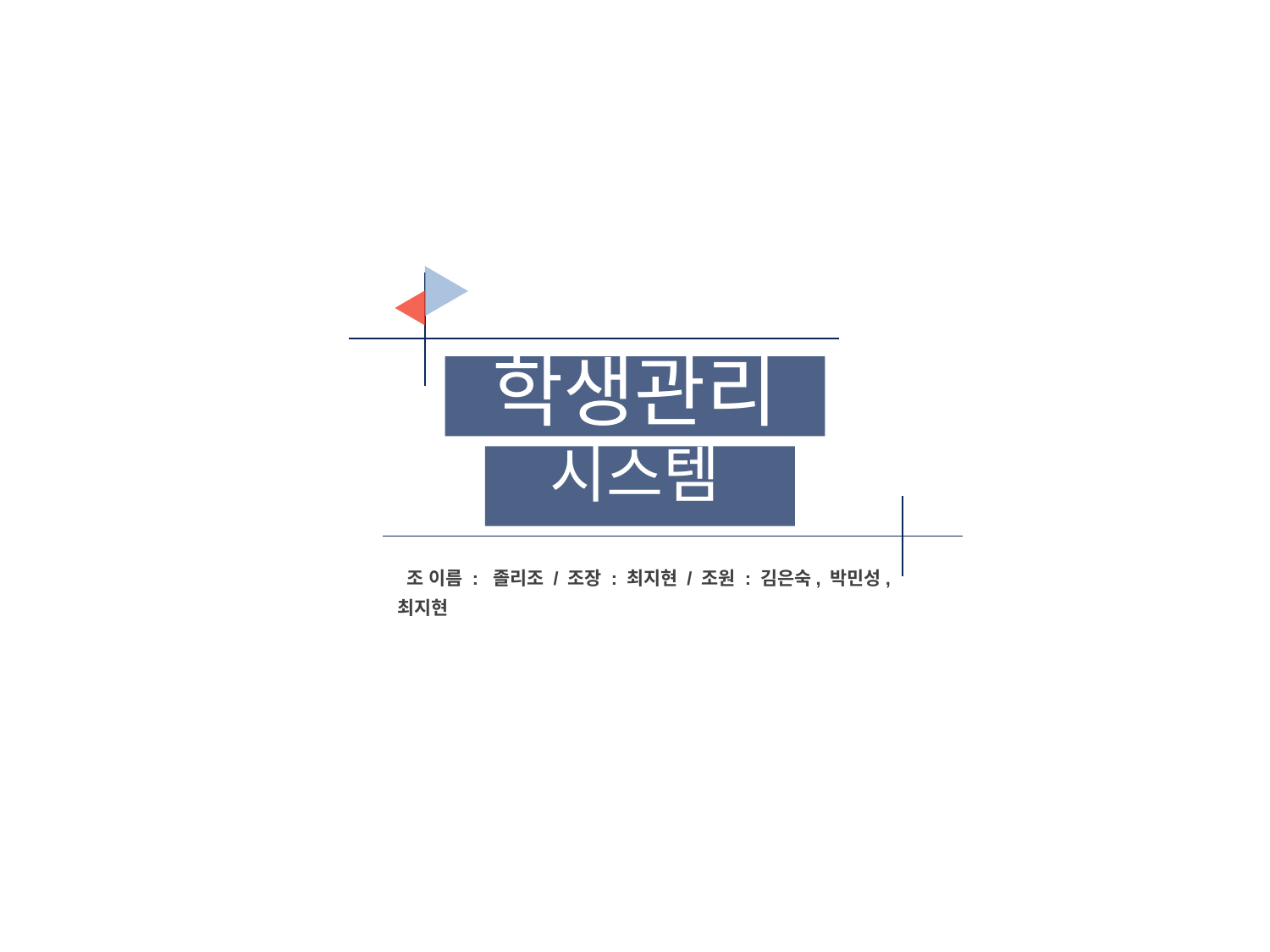

학생관리
시스템

 조 이름 :  졸리조 / 조장 : 최지현 / 조원 : 김은숙, 박민성, 최지현